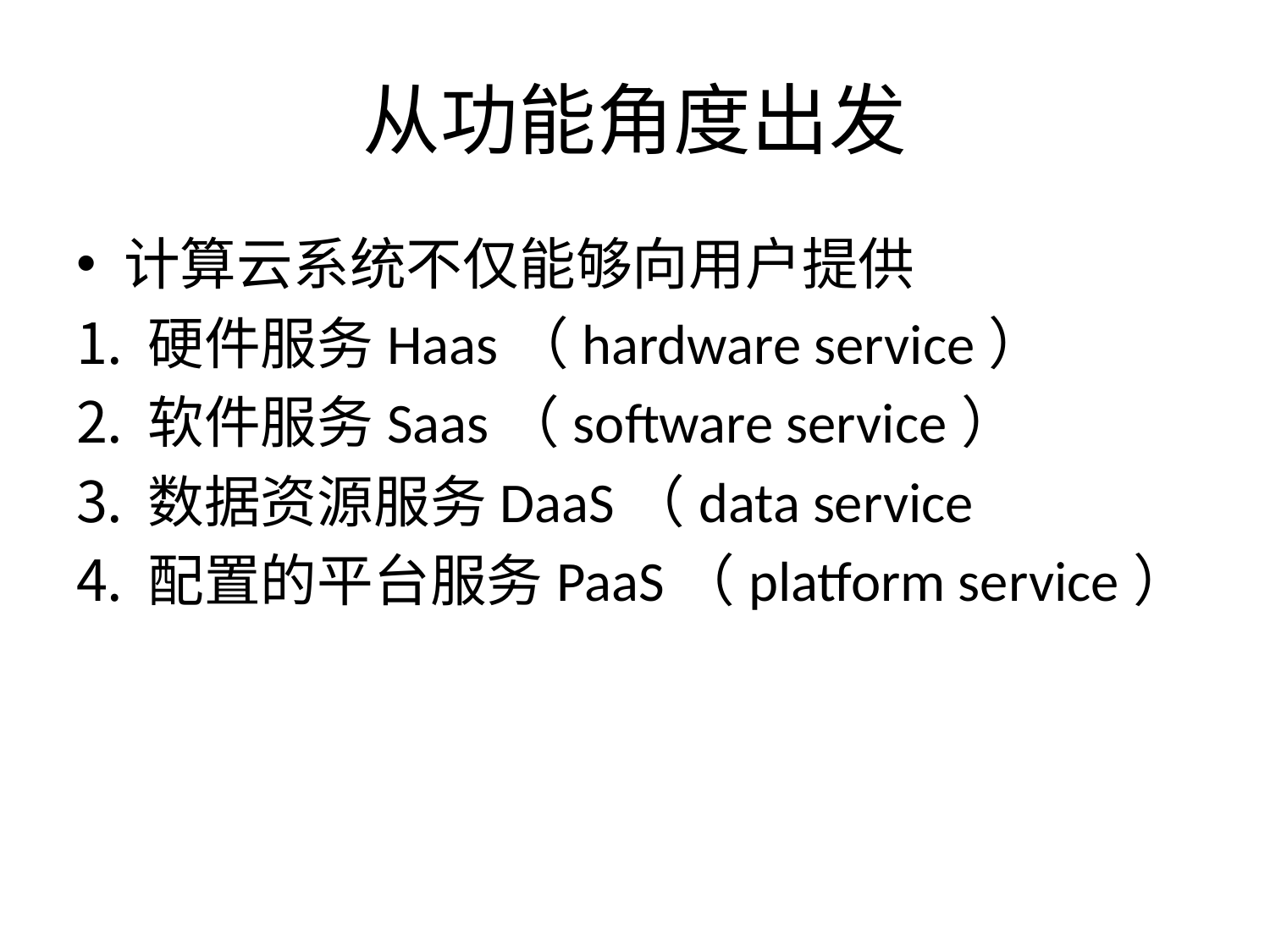

# 从功能角度出发
计算云系统不仅能够向用户提供
硬件服务Haas（hardware service）
软件服务Saas（software service）
数据资源服务DaaS（data service
配置的平台服务PaaS（platform service）